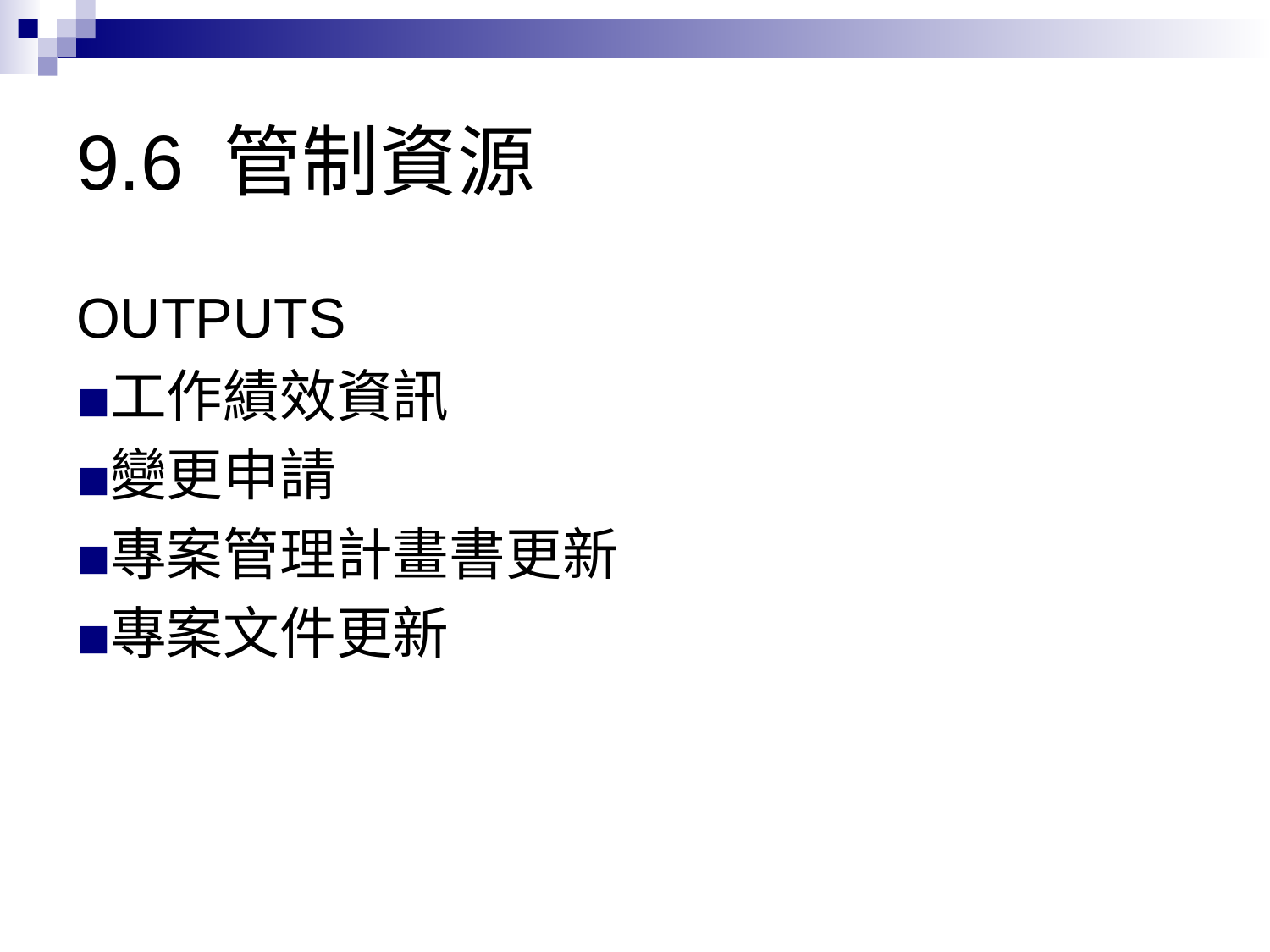

# 9.6 管制資源
OUTPUTS
工作績效資訊
變更申請
專案管理計畫書更新
專案文件更新